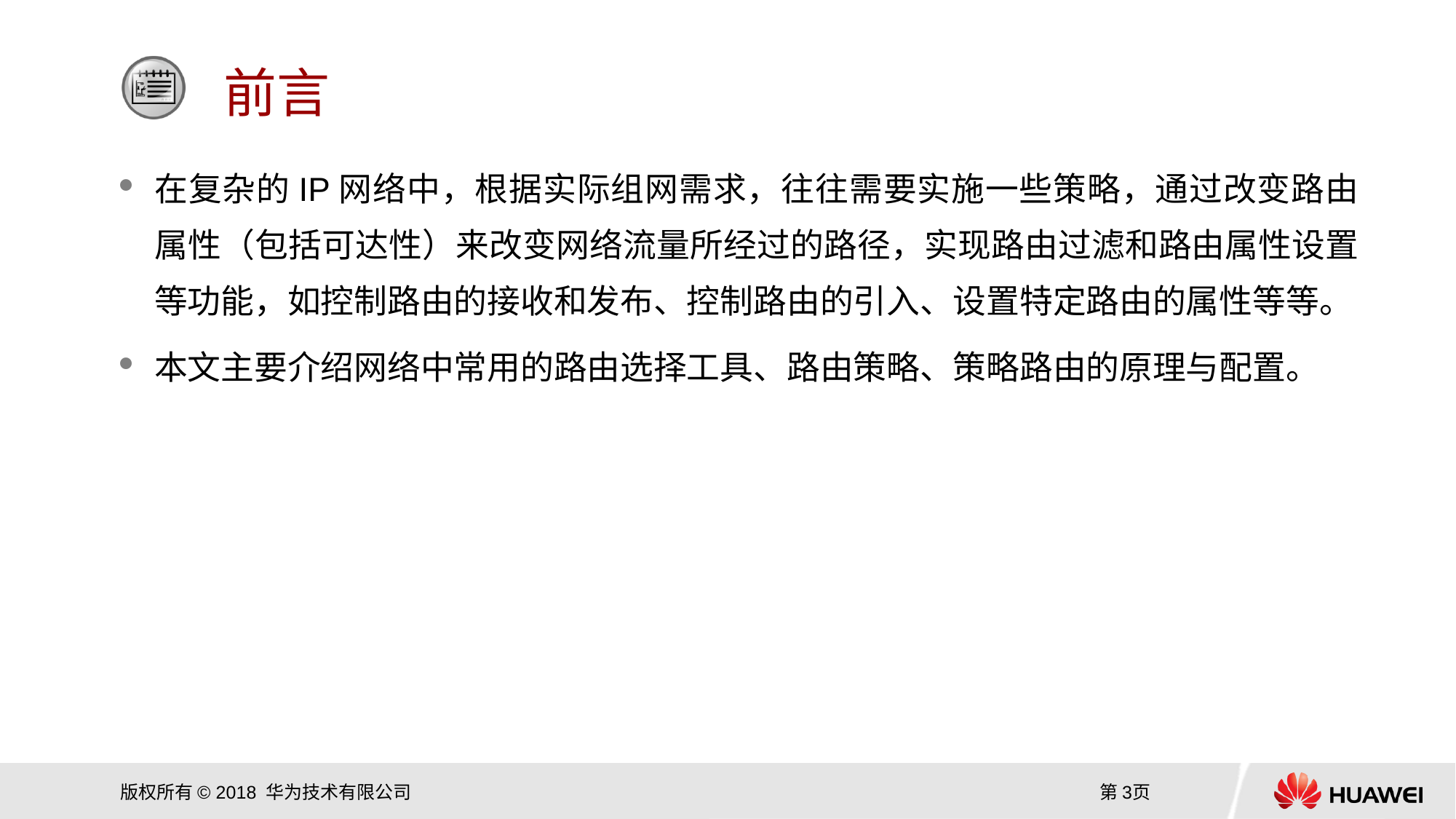

在复杂的IP网络中，根据实际组网需求，往往需要实施一些策略，通过改变路由属性（包括可达性）来改变网络流量所经过的路径，实现路由过滤和路由属性设置等功能，如控制路由的接收和发布、控制路由的引入、设置特定路由的属性等等。
本文主要介绍网络中常用的路由选择工具、路由策略、策略路由的原理与配置。